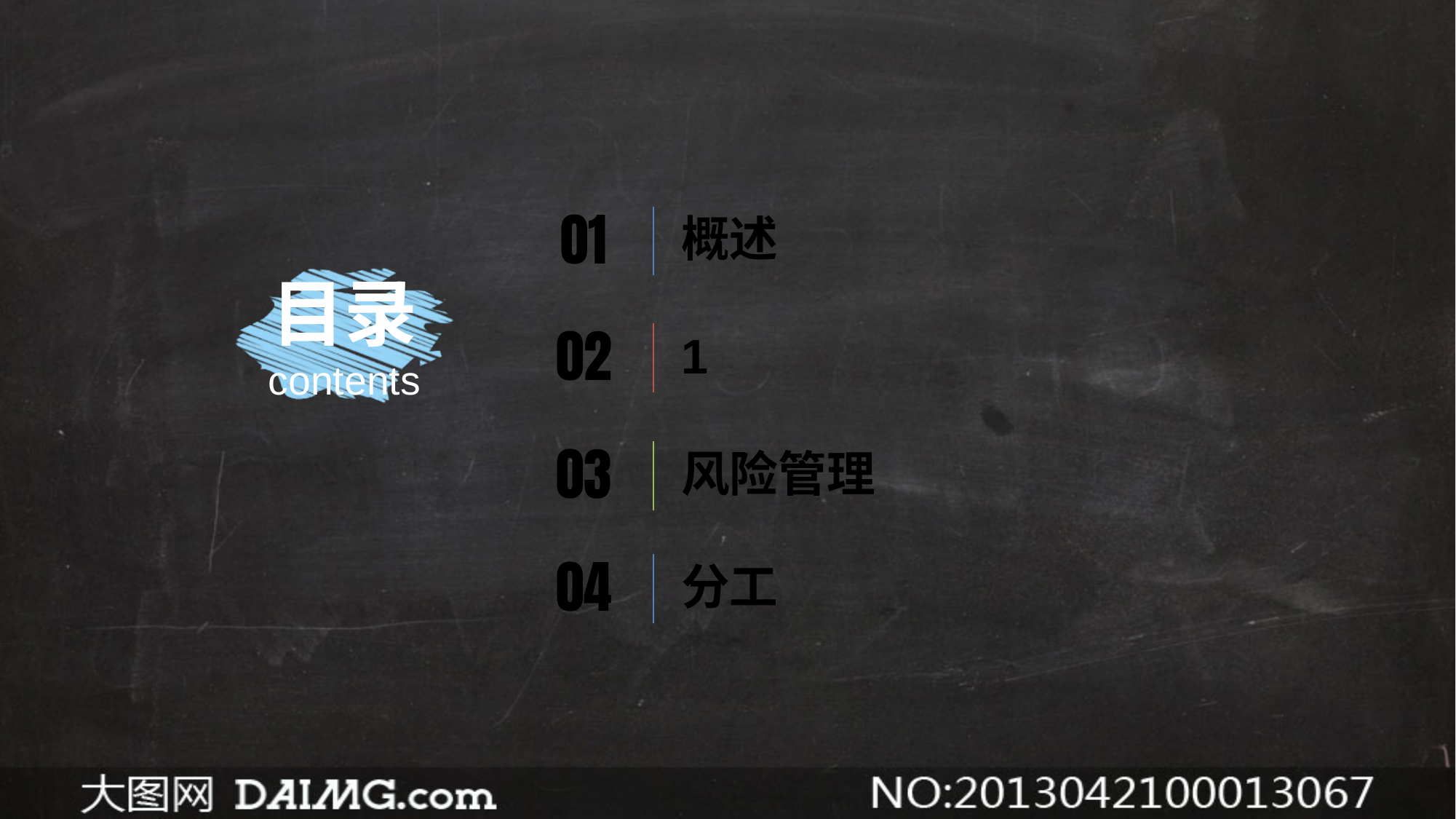

01
概述
目录
contents
02
1
03
风险管理
04
分工